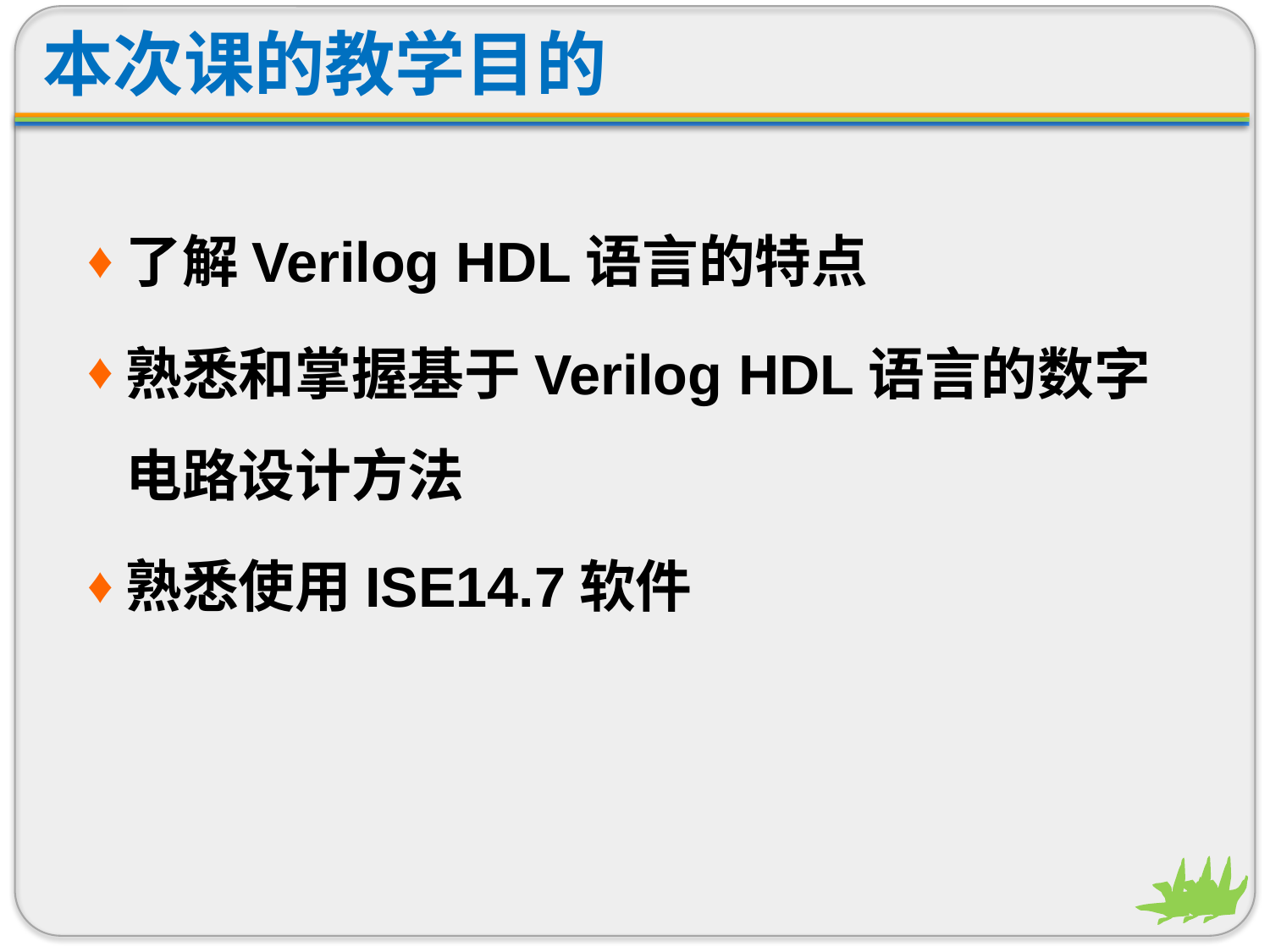

# 本次课的教学目的
了解Verilog HDL语言的特点
熟悉和掌握基于Verilog HDL语言的数字电路设计方法
熟悉使用ISE14.7软件
3